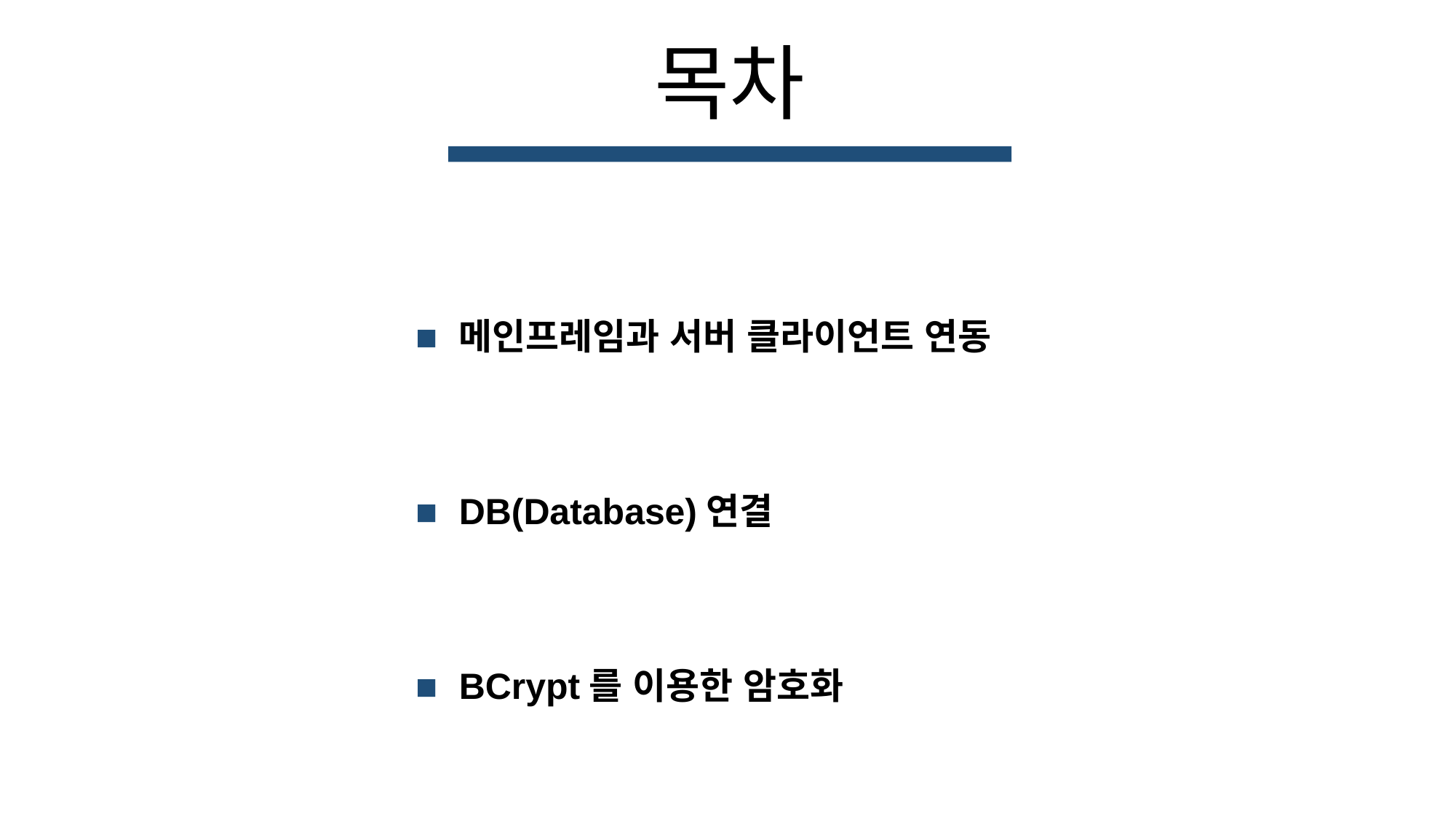

목차

■

■

■

메인프레임과 서버 클라이언트 연동

DB(Database)연결

BCrypt를 이용한 암호화